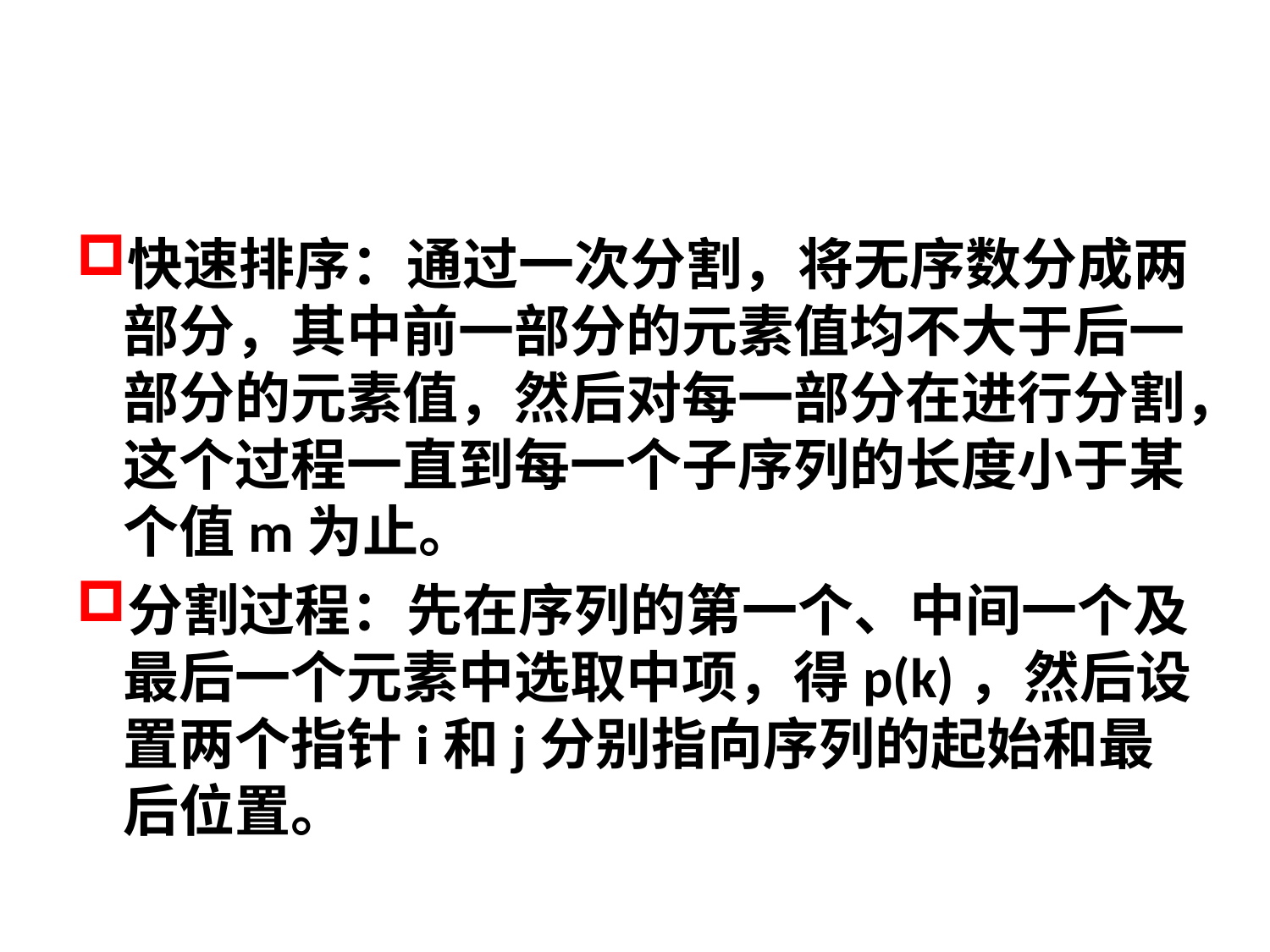

#
快速排序：通过一次分割，将无序数分成两部分，其中前一部分的元素值均不大于后一部分的元素值，然后对每一部分在进行分割，这个过程一直到每一个子序列的长度小于某个值m为止。
分割过程：先在序列的第一个、中间一个及最后一个元素中选取中项，得p(k)，然后设置两个指针i和j分别指向序列的起始和最后位置。